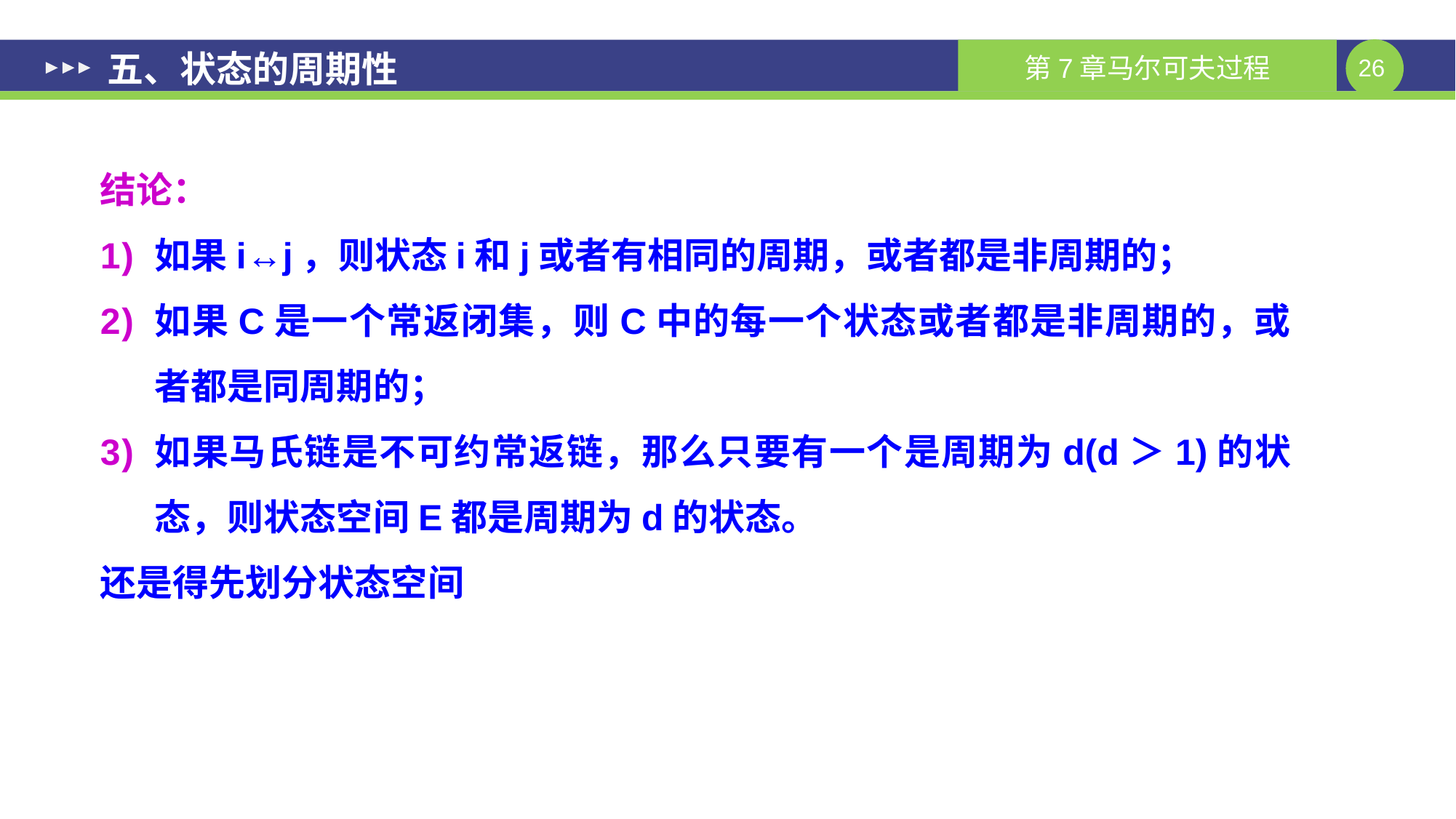

# 五、状态的周期性
结论：
如果i↔j，则状态i和j或者有相同的周期，或者都是非周期的；
如果C是一个常返闭集，则C中的每一个状态或者都是非周期的，或者都是同周期的；
如果马氏链是不可约常返链，那么只要有一个是周期为d(d＞1)的状态，则状态空间E都是周期为d的状态。
还是得先划分状态空间